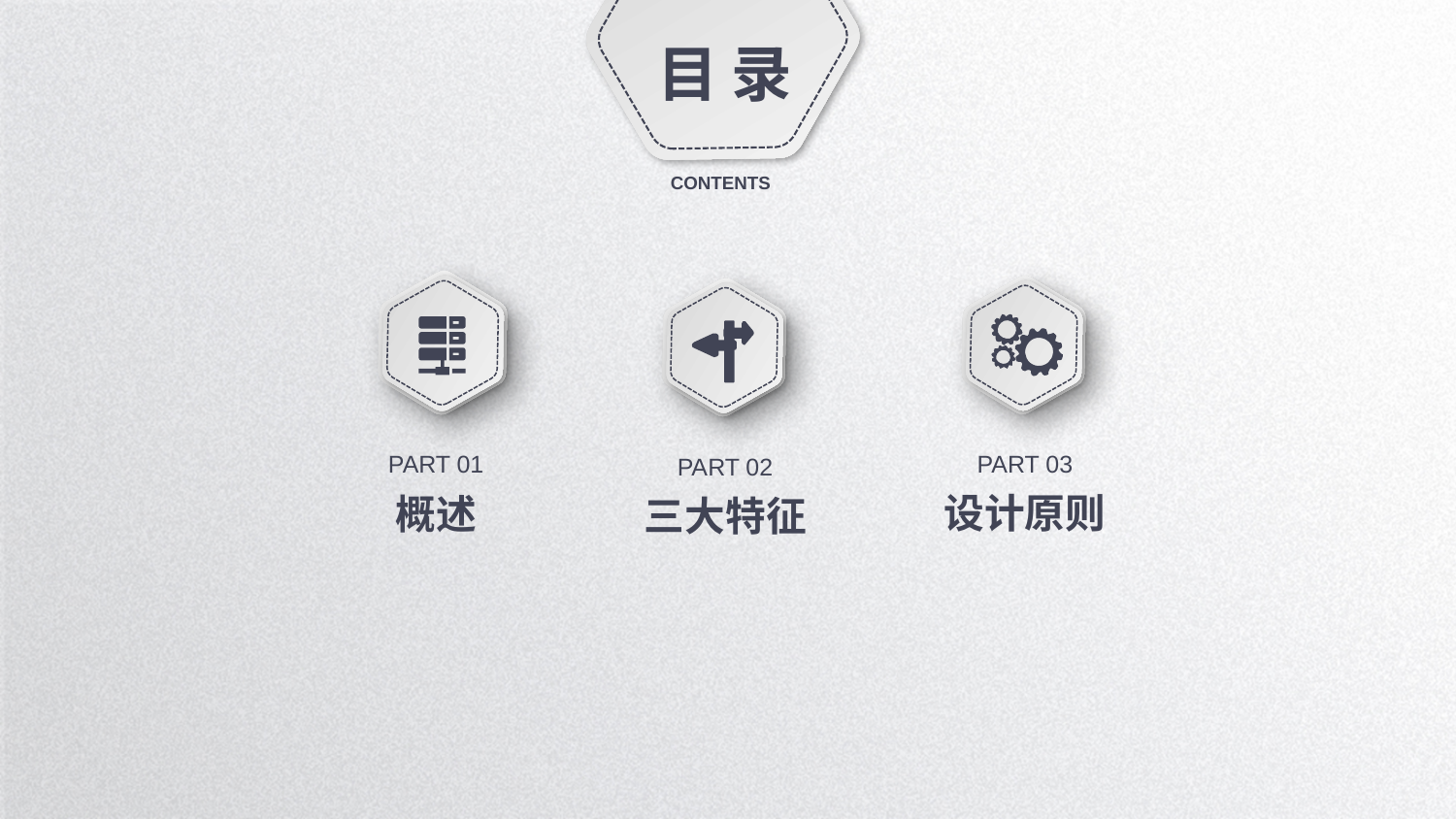

目 录
CONTENTS

PART 01
概述

PART 03
设计原则

PART 02
三大特征